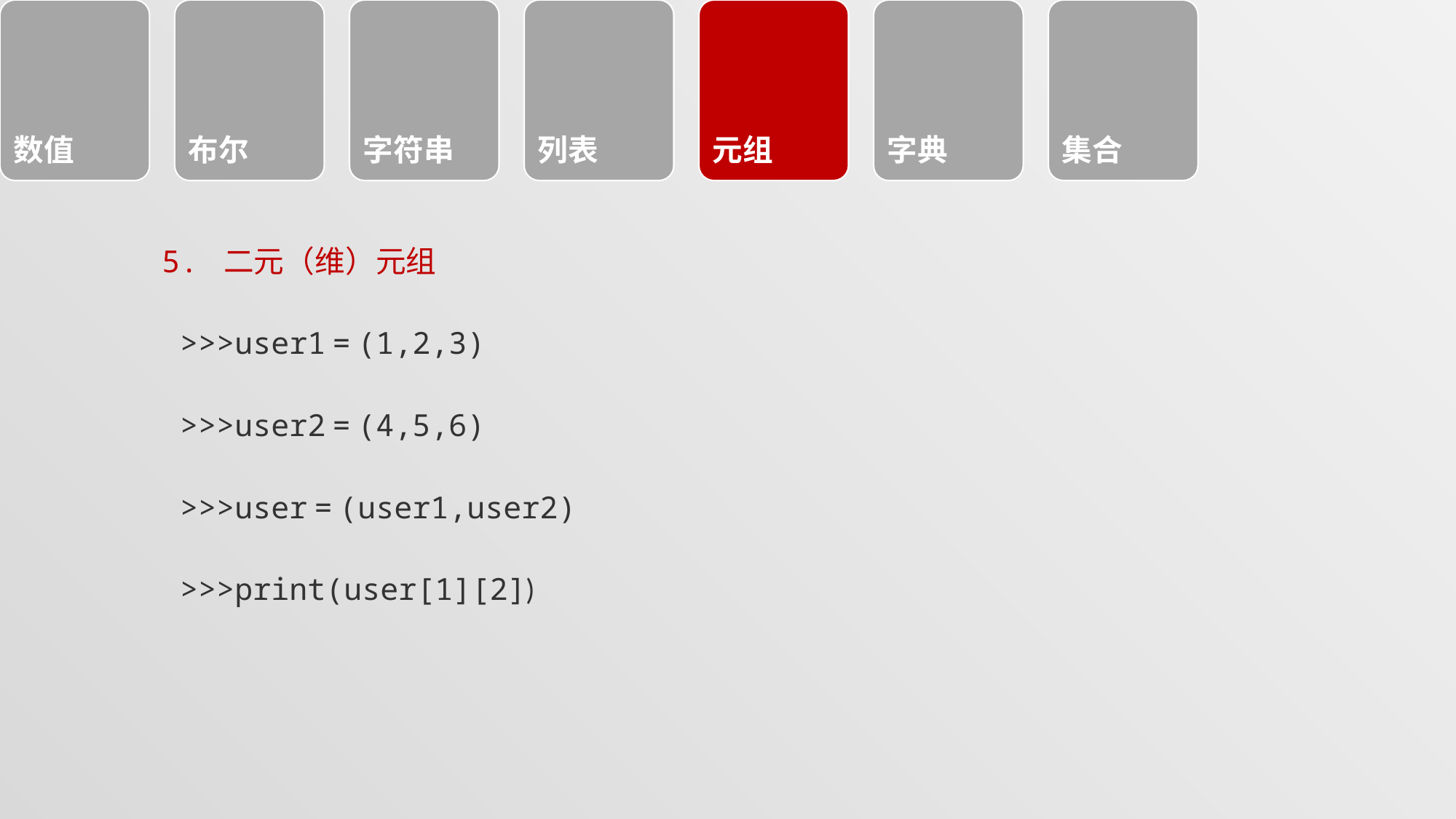

#
5. 二元（维）元组
 >>>user1 = (1,2,3)
 >>>user2 = (4,5,6)
 >>>user = (user1,user2)
 >>>print(user[1][2])